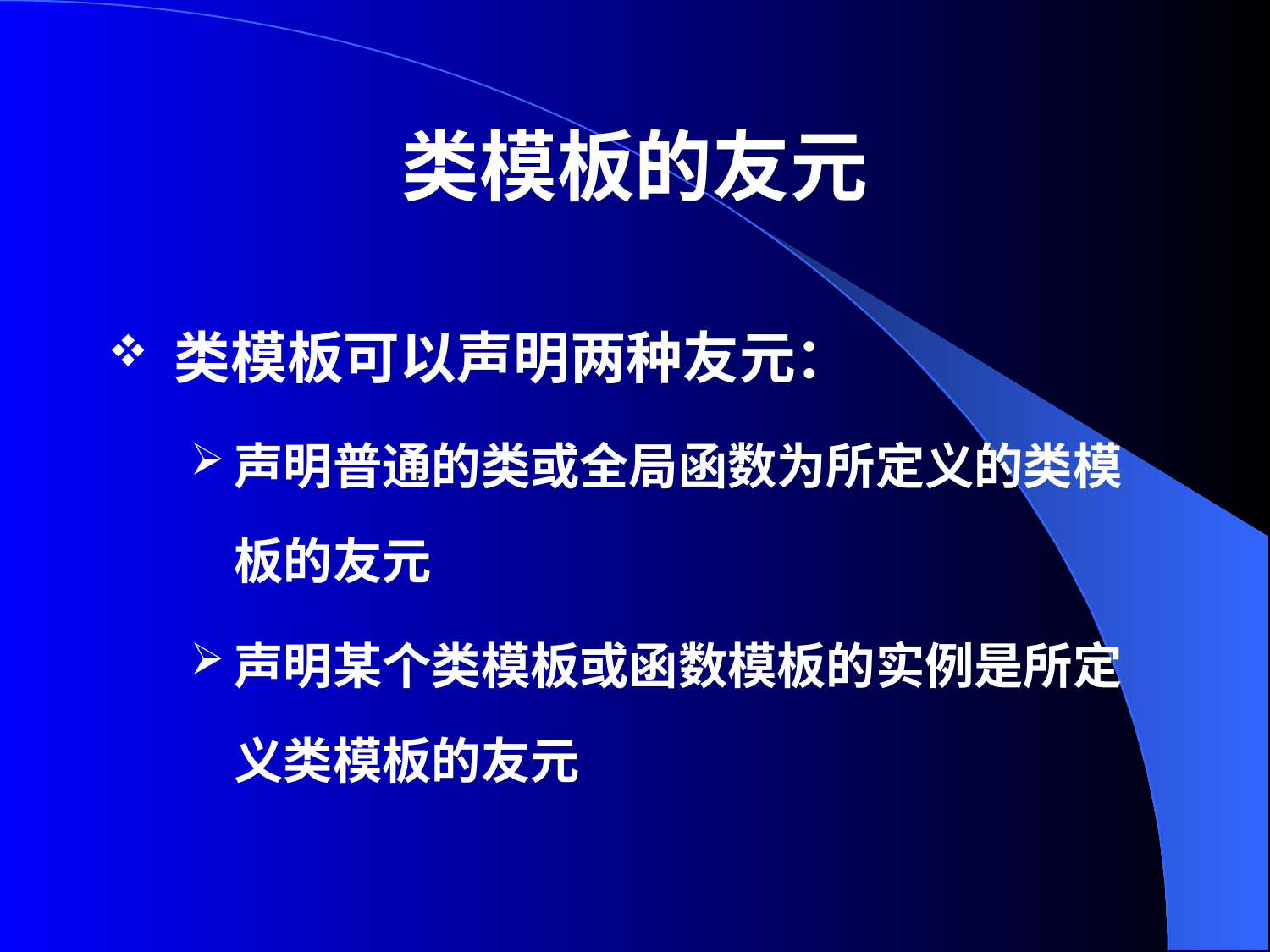

# 类模板的友元
类模板可以声明两种友元：
声明普通的类或全局函数为所定义的类模板的友元
声明某个类模板或函数模板的实例是所定义类模板的友元